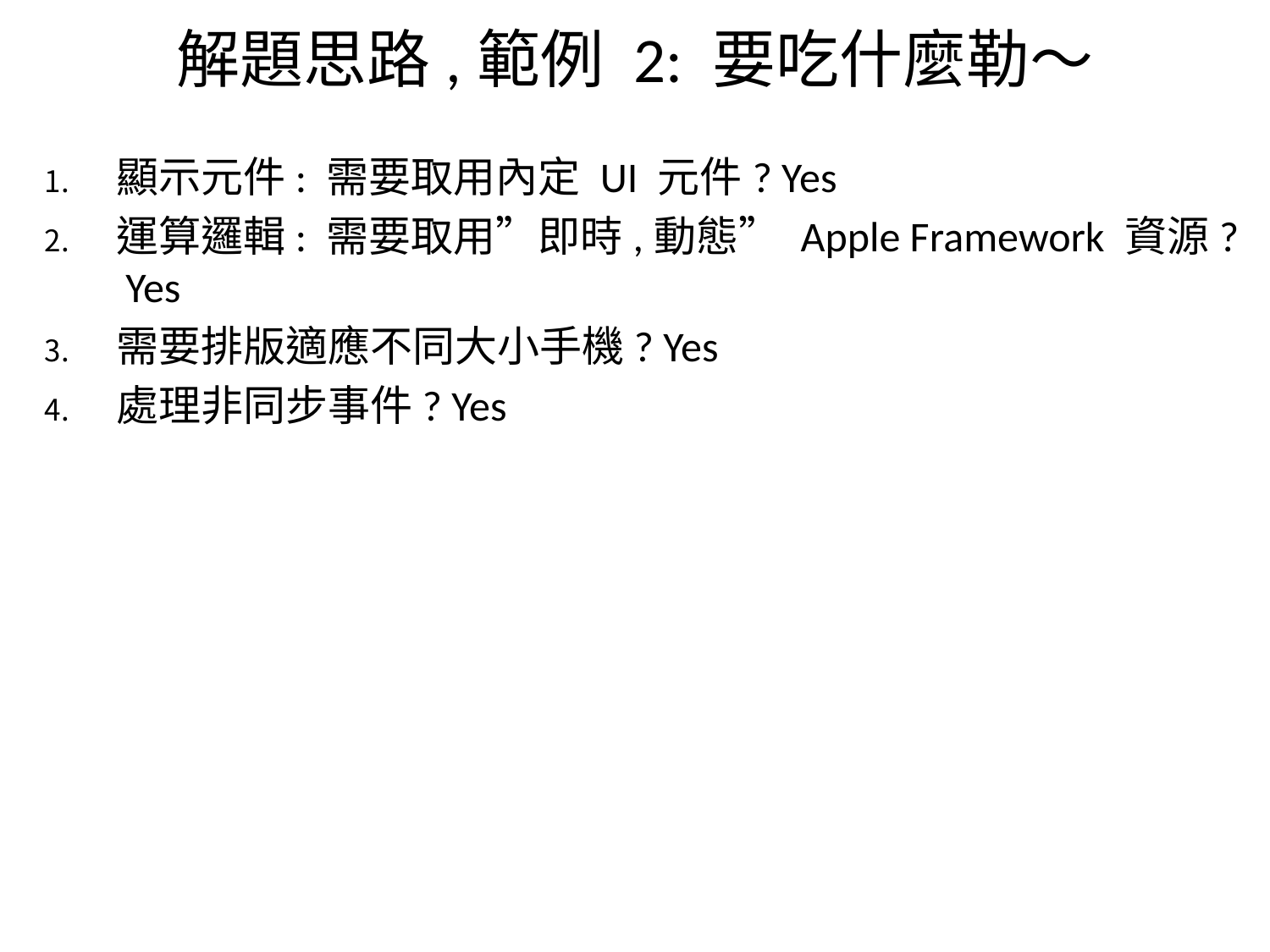

# 解題思路,範例 2: 要吃什麼勒～
顯示元件: 需要取用內定 UI 元件? Yes
運算邏輯: 需要取用”即時,動態” Apple Framework 資源? Yes
需要排版適應不同大小手機? Yes
處理非同步事件? Yes